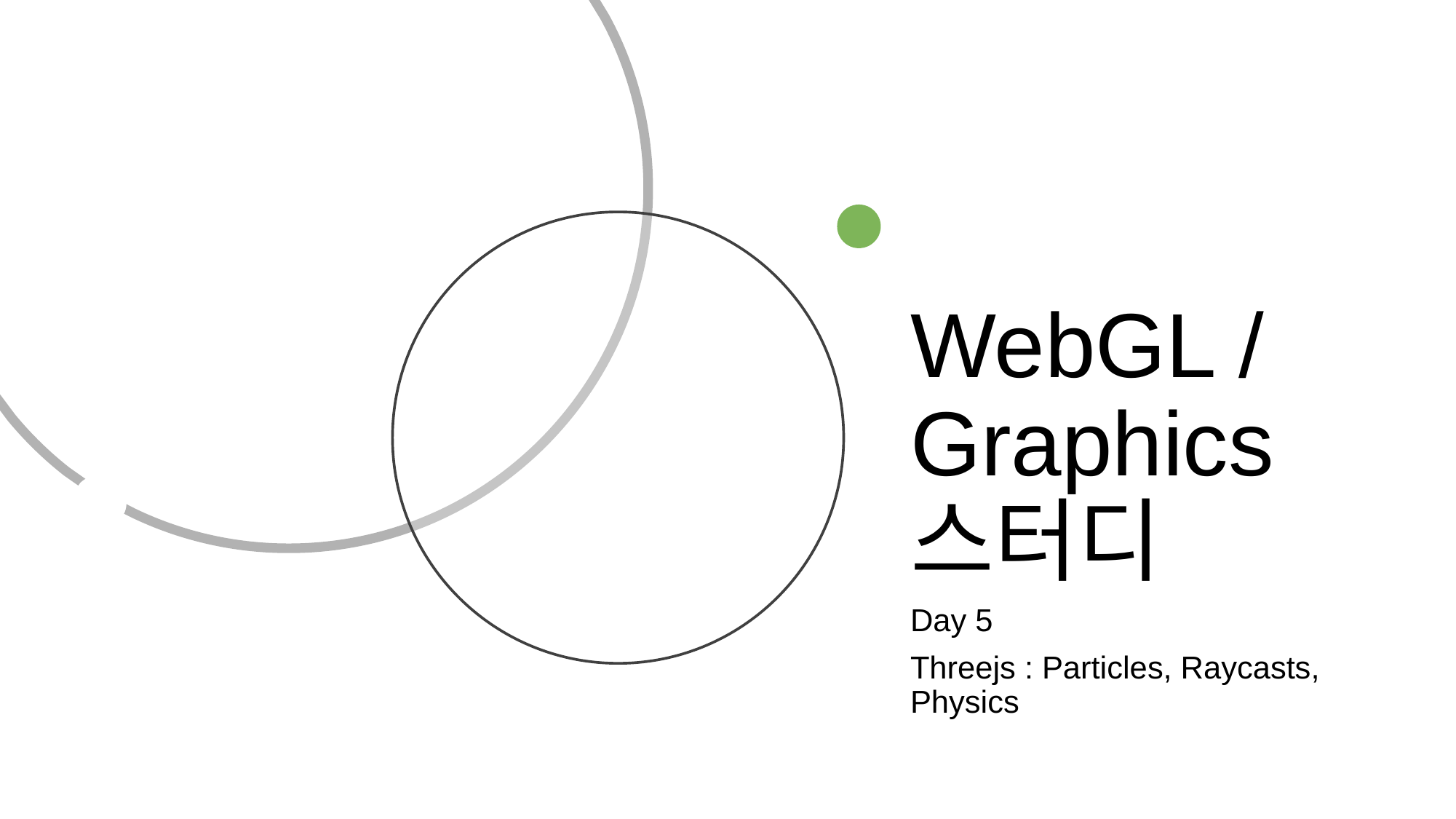

# WebGL / Graphics 스터디

Day 5
Threejs : Particles, Raycasts, Physics